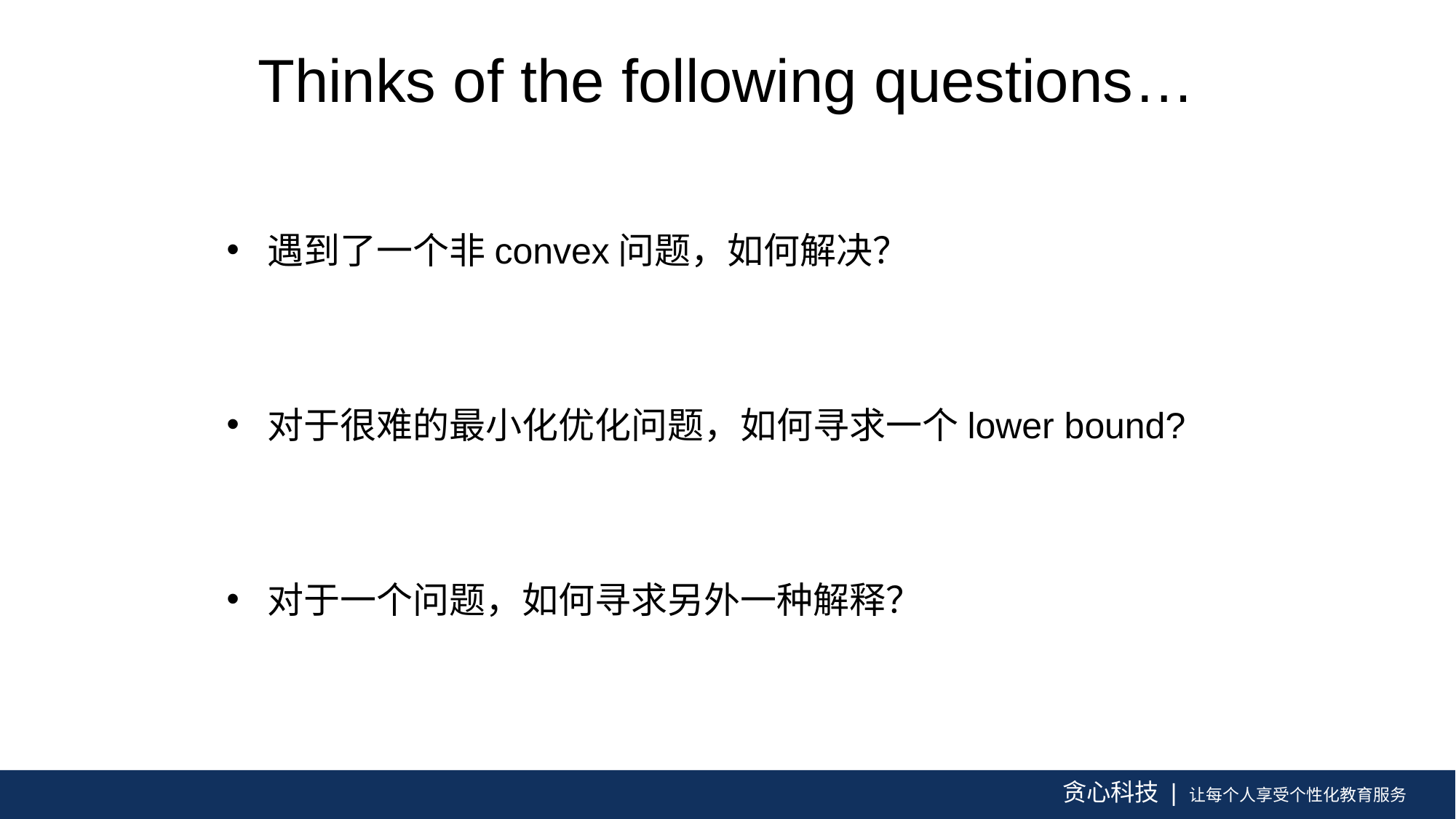

Thinks of the following questions…
遇到了一个非convex问题，如何解决？

对于很难的最小化优化问题，如何寻求一个lower bound?

对于一个问题，如何寻求另外一种解释？